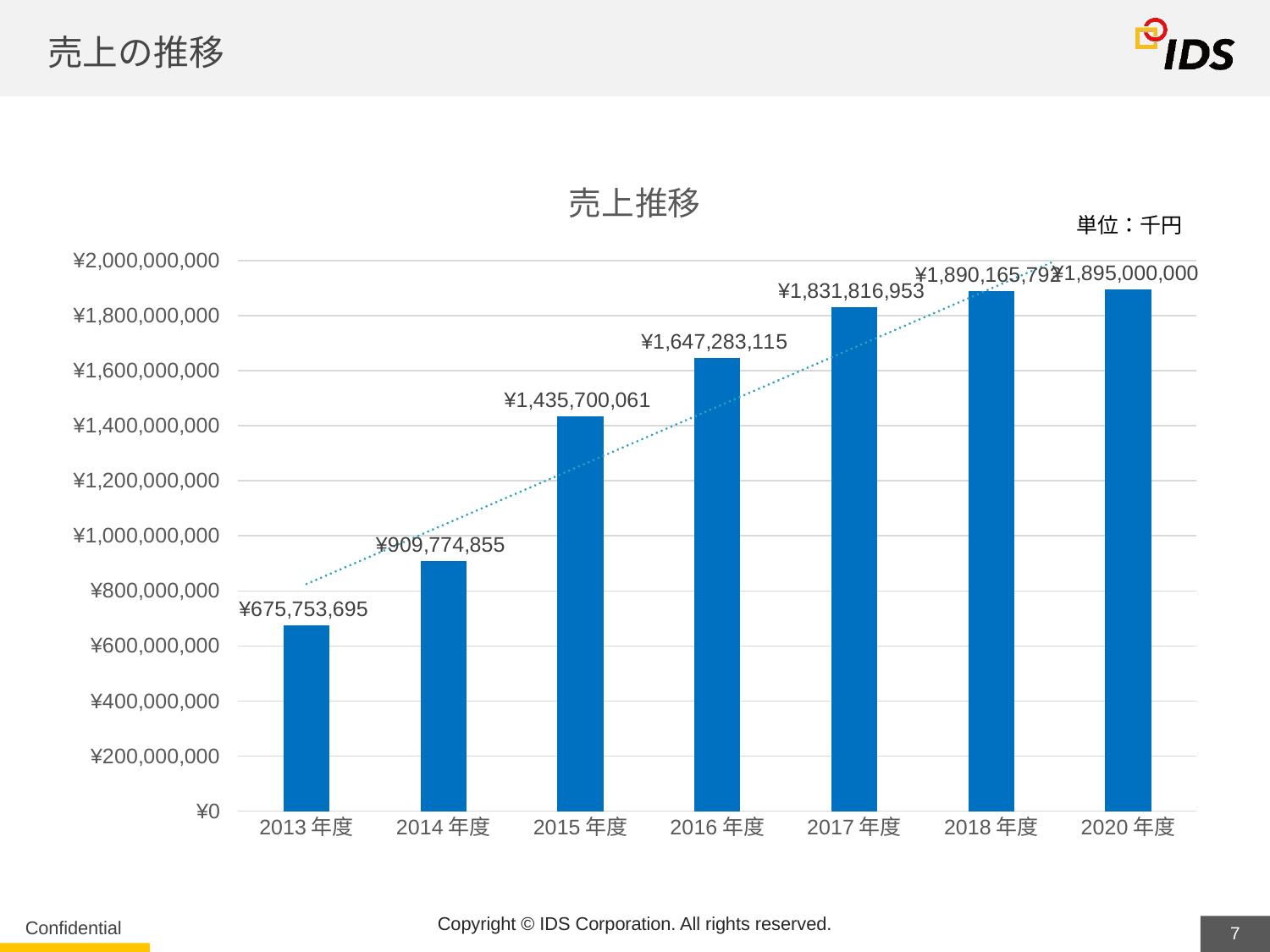

# 売上の推移

### Chart: 売上推移

| Category | 売上 |
|---|---|
| 2013年度 | 675753695.0 |
| 2014年度 | 909774855.0 |
| 2015年度 | 1435700061.0 |
| 2016年度 | 1647283115.0 |
| 2017年度 | 1831816953.0 |
| 2018年度 | 1890165792.0 |
| 2020年度
 | 1895000000.0 |
単位：千円